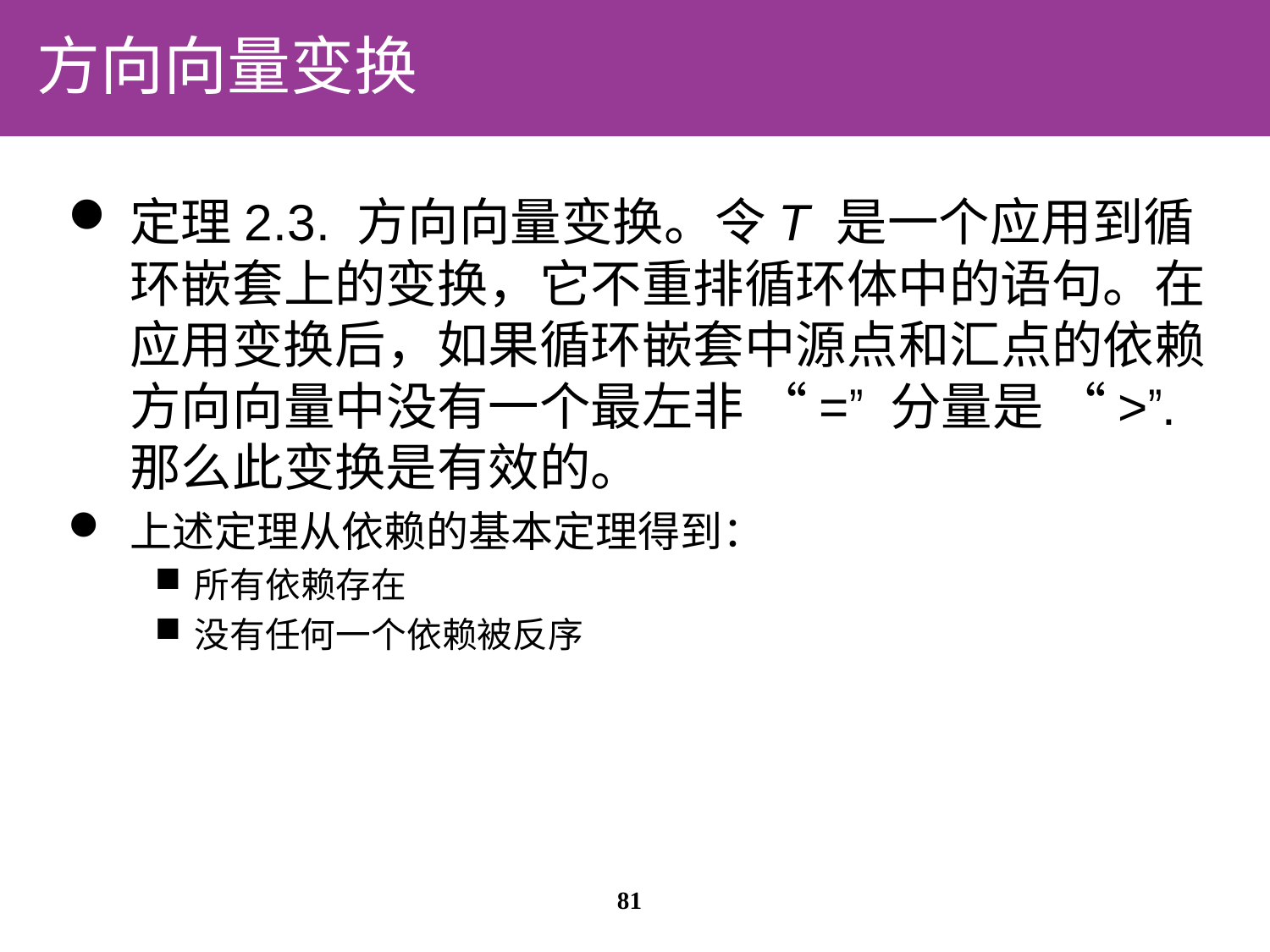

# 方向向量变换
定理2.3. 方向向量变换。令T 是一个应用到循环嵌套上的变换，它不重排循环体中的语句。在应用变换后，如果循环嵌套中源点和汇点的依赖方向向量中没有一个最左非 “=” 分量是 “>”.那么此变换是有效的。
上述定理从依赖的基本定理得到：
所有依赖存在
没有任何一个依赖被反序
81